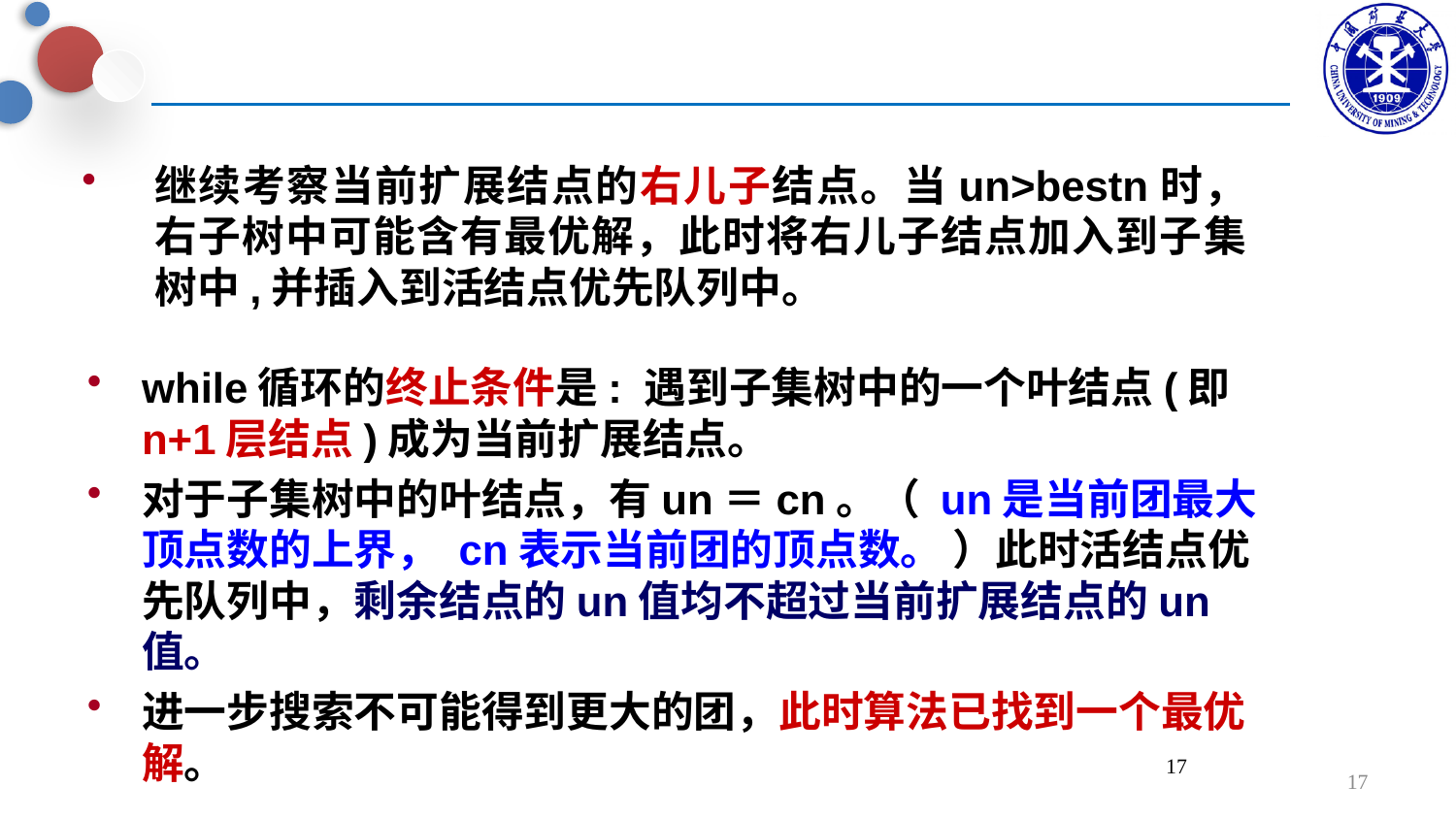

继续考察当前扩展结点的右儿子结点。当un>bestn时，右子树中可能含有最优解，此时将右儿子结点加入到子集树中,并插入到活结点优先队列中。
while循环的终止条件是: 遇到子集树中的一个叶结点(即n+1层结点)成为当前扩展结点。
对于子集树中的叶结点，有un＝cn。（ un是当前团最大顶点数的上界， cn表示当前团的顶点数。 ）此时活结点优先队列中，剩余结点的un值均不超过当前扩展结点的un值。
进一步搜索不可能得到更大的团，此时算法已找到一个最优解。
17
17